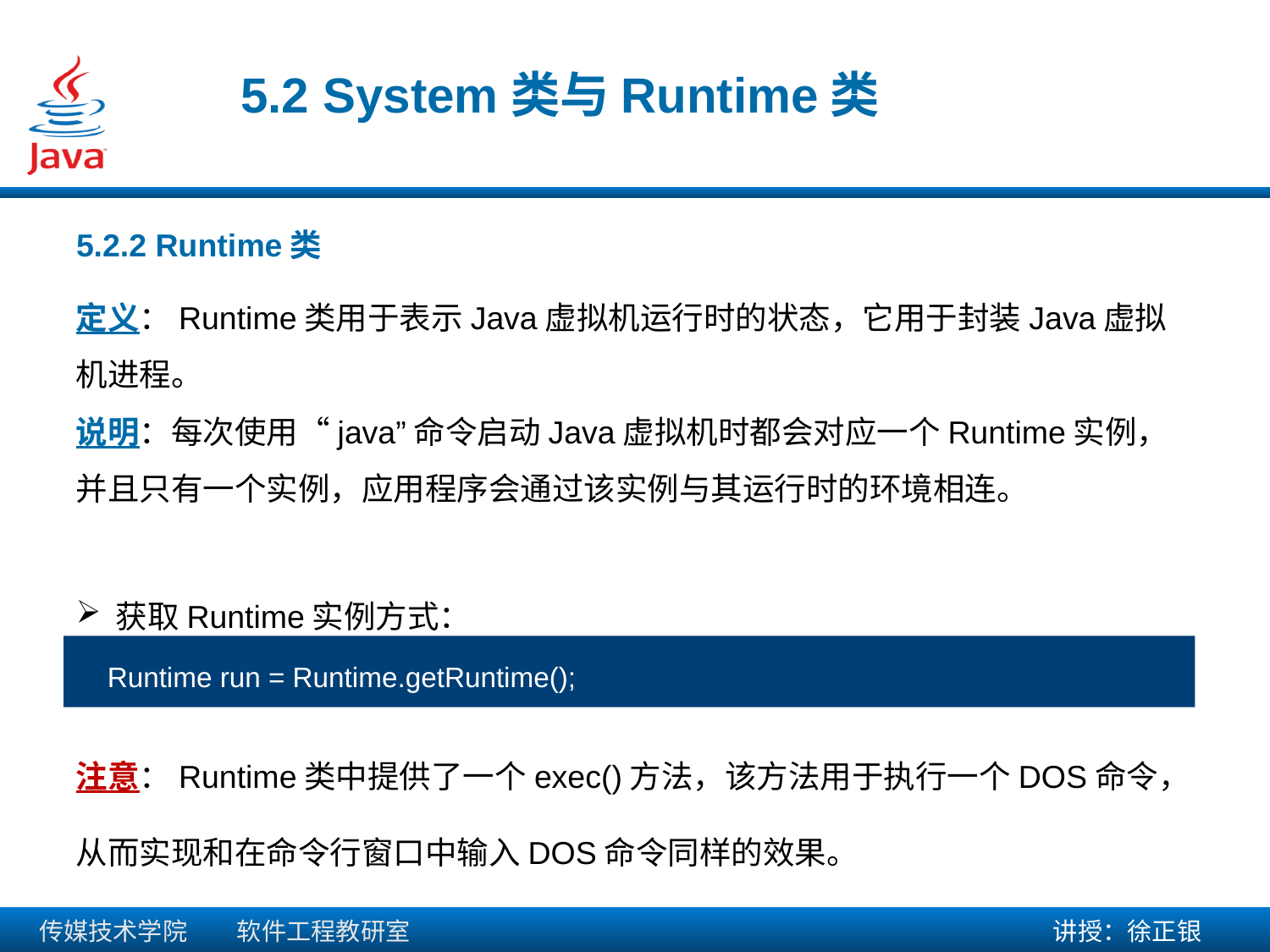

5.2 System类与Runtime类
5.2.2 Runtime类
定义：Runtime类用于表示Java虚拟机运行时的状态，它用于封装Java虚拟机进程。
说明：每次使用“java”命令启动Java虚拟机时都会对应一个Runtime实例，并且只有一个实例，应用程序会通过该实例与其运行时的环境相连。
获取Runtime实例方式：
    Runtime run = Runtime.getRuntime();
注意：Runtime类中提供了一个exec()方法，该方法用于执行一个DOS命令，从而实现和在命令行窗口中输入DOS命令同样的效果。